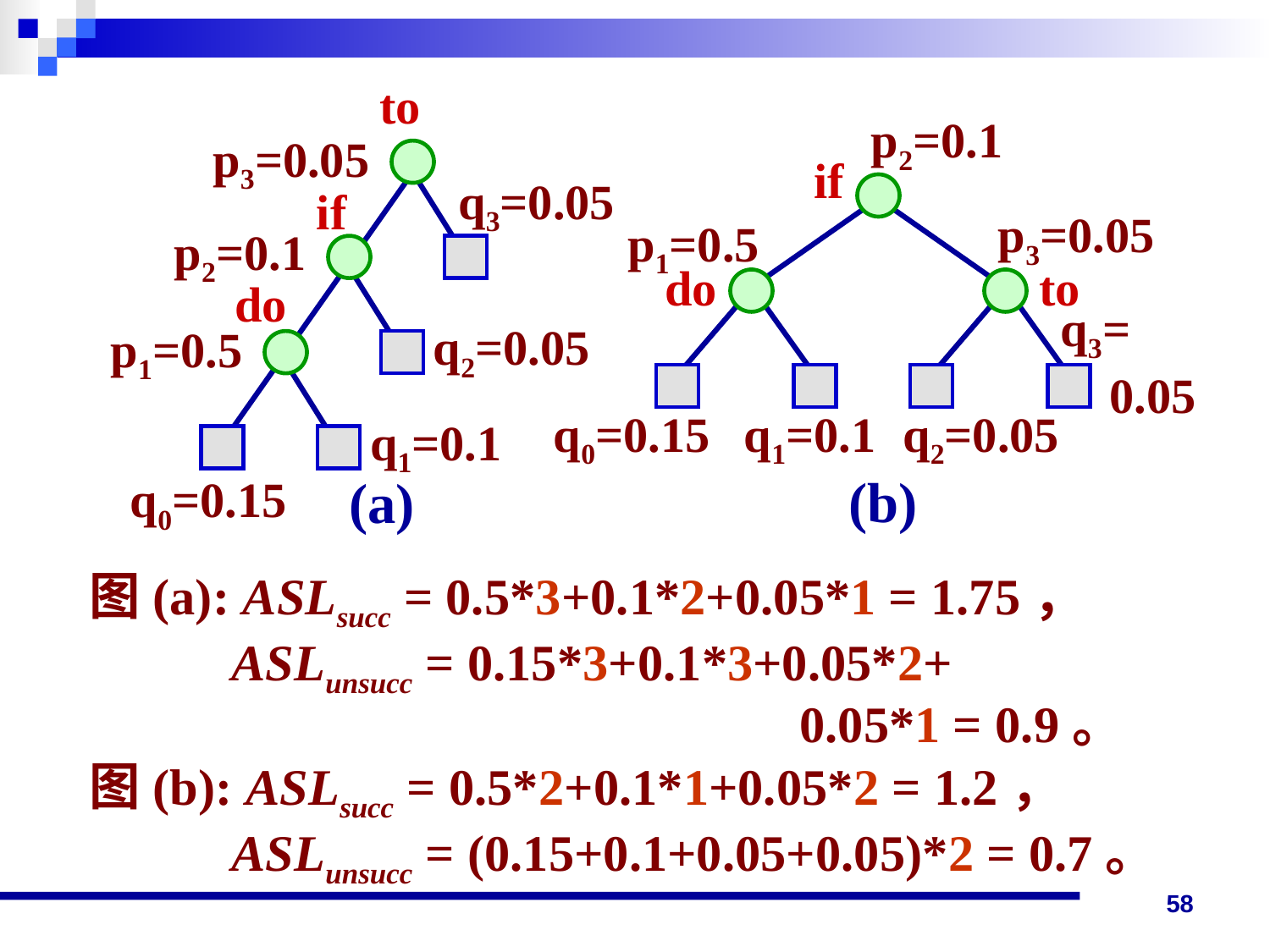

to
p2=0.1
p3=0.05

if
q3=0.05

if

p3=0.05
p1=0.5

p2=0.1

do
to
do

q3=
    0.05

q2=0.05
p1=0.5

q0=0.15
q1=0.1
q2=0.05
q1=0.1

(b)
(a)
q0=0.15
图(a): ASLsucc = 0.5*3+0.1*2+0.05*1 = 1.75，
           ASLunsucc = 0.15*3+0.1*3+0.05*2+
                                                       0.05*1 = 0.9。
图(b): ASLsucc = 0.5*2+0.1*1+0.05*2 = 1.2，
           ASLunsucc = (0.15+0.1+0.05+0.05)*2 = 0.7。
58